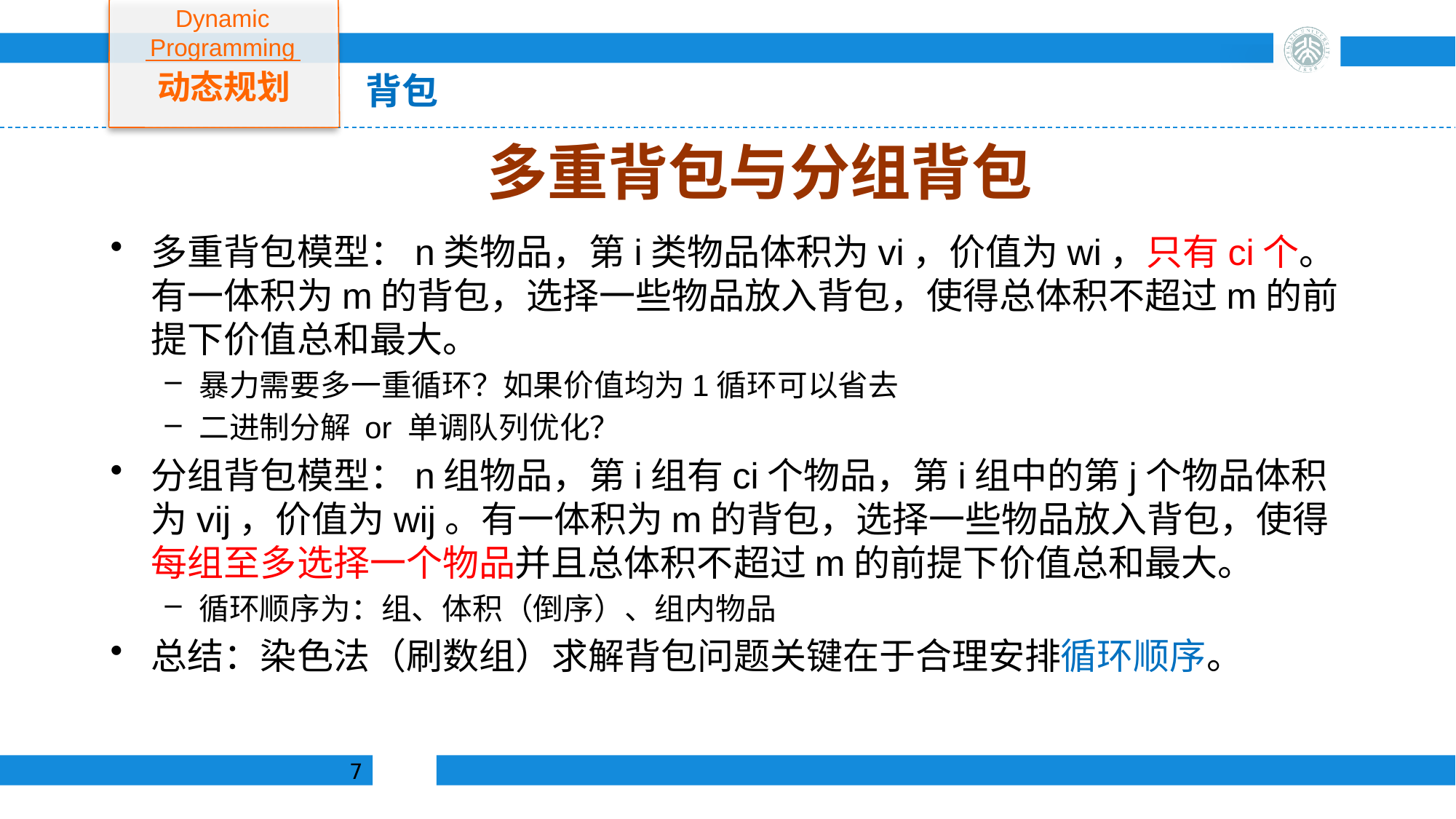

Dynamic Programming
动态规划
背包
# 多重背包与分组背包
多重背包模型：n类物品，第i类物品体积为vi，价值为wi，只有ci个。有一体积为m的背包，选择一些物品放入背包，使得总体积不超过m的前提下价值总和最大。
暴力需要多一重循环？如果价值均为1循环可以省去
二进制分解 or 单调队列优化？
分组背包模型：n组物品，第i组有ci个物品，第i组中的第j个物品体积为vij，价值为wij。有一体积为m的背包，选择一些物品放入背包，使得每组至多选择一个物品并且总体积不超过m的前提下价值总和最大。
循环顺序为：组、体积（倒序）、组内物品
总结：染色法（刷数组）求解背包问题关键在于合理安排循环顺序。